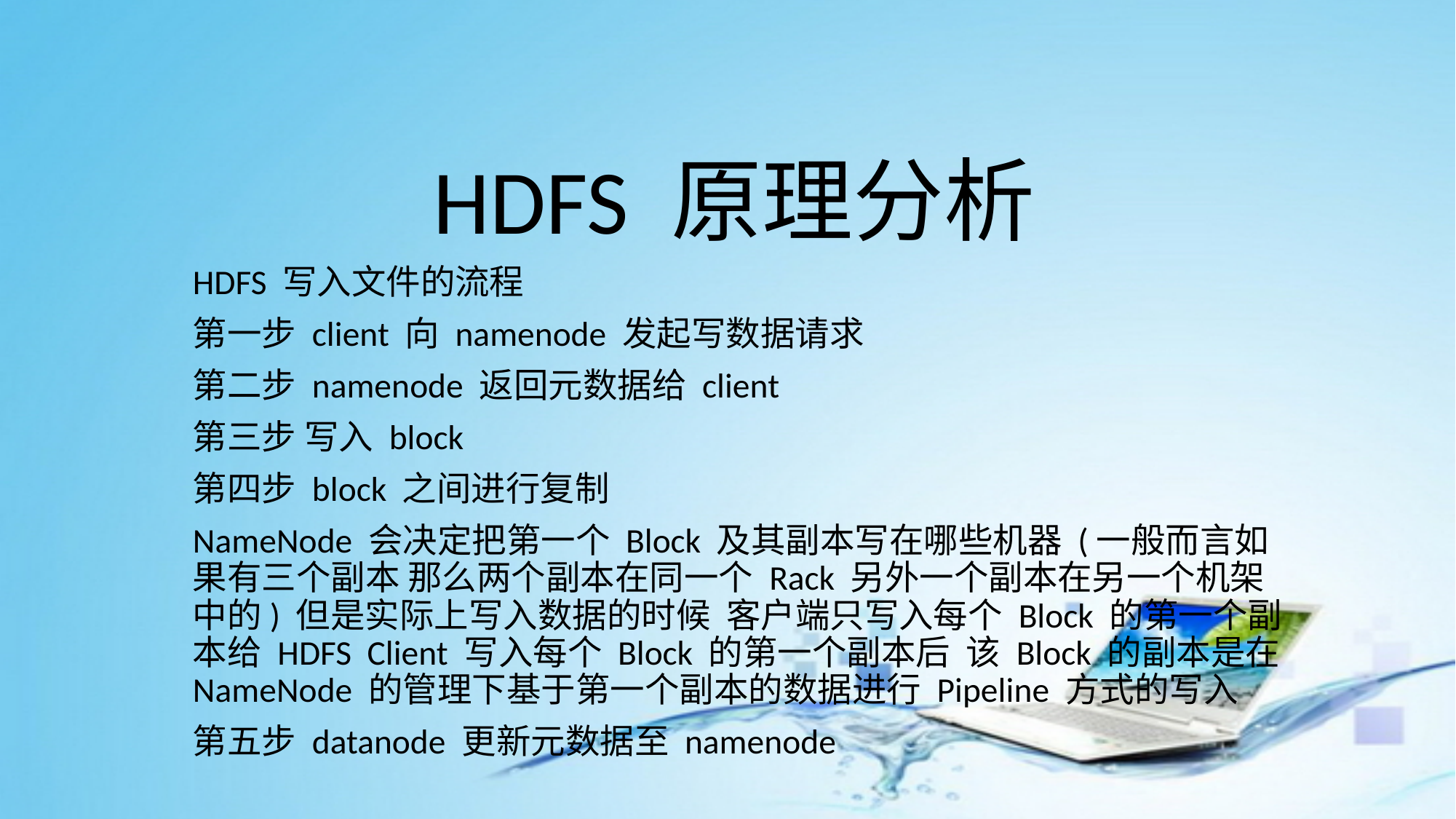

# HDFS 原理分析
HDFS 写入文件的流程
第一步 client 向 namenode 发起写数据请求
第二步 namenode 返回元数据给 client
第三步 写入 block
第四步 block 之间进行复制
NameNode 会决定把第一个 Block 及其副本写在哪些机器 (一般而言如果有三个副本 那么两个副本在同一个 Rack 另外一个副本在另一个机架中的) 但是实际上写入数据的时候  客户端只写入每个 Block 的第一个副本给 HDFS  Client 写入每个 Block 的第一个副本后  该 Block 的副本是在 NameNode 的管理下基于第一个副本的数据进行 Pipeline 方式的写入
第五步 datanode 更新元数据至 namenode